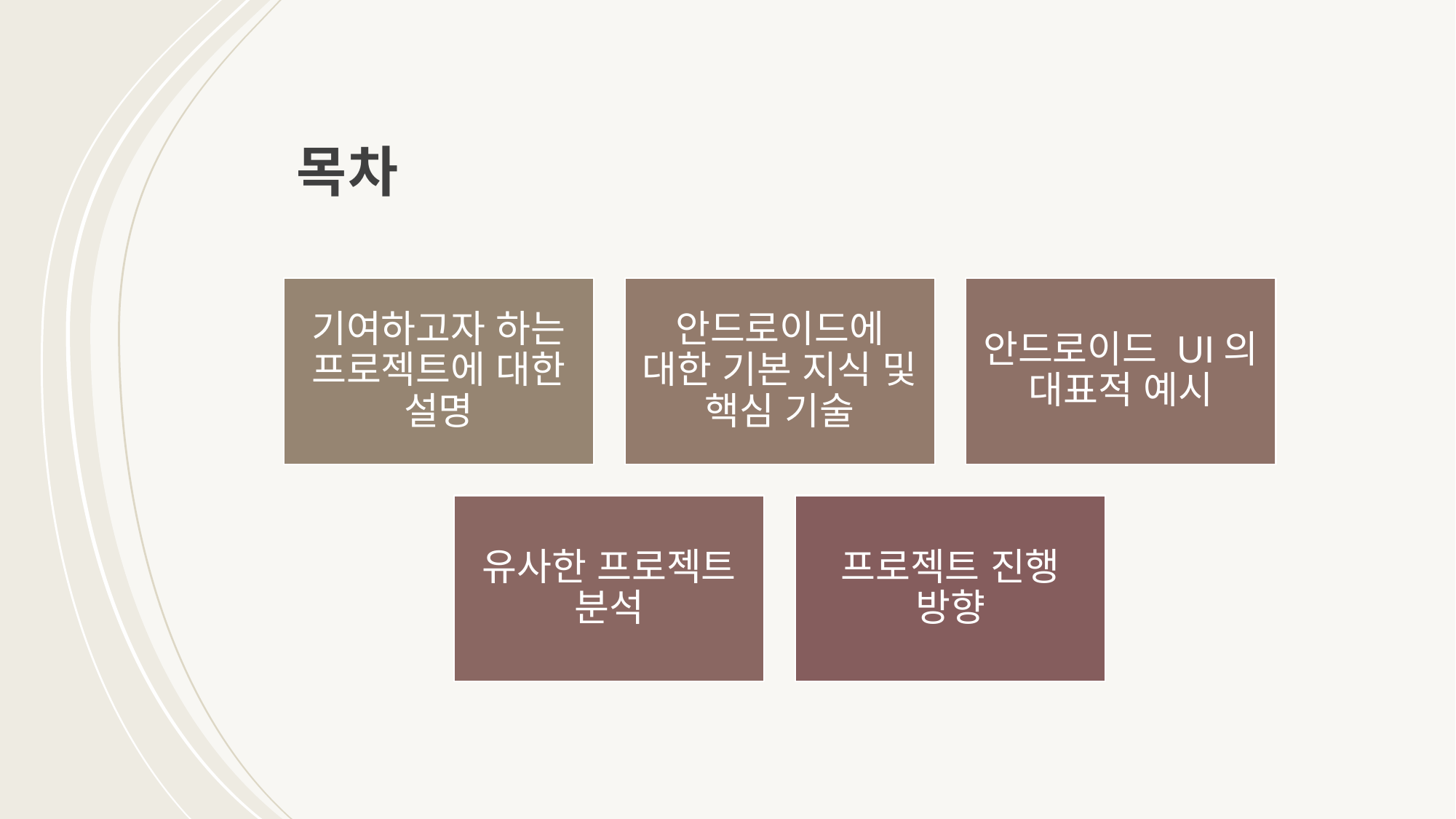

# 목차
기여하고자 하는 프로젝트에 대한 설명
안드로이드에 대한 기본 지식 및 핵심 기술
안드로이드 UI의 대표적 예시
유사한 프로젝트 분석
프로젝트 진행 방향